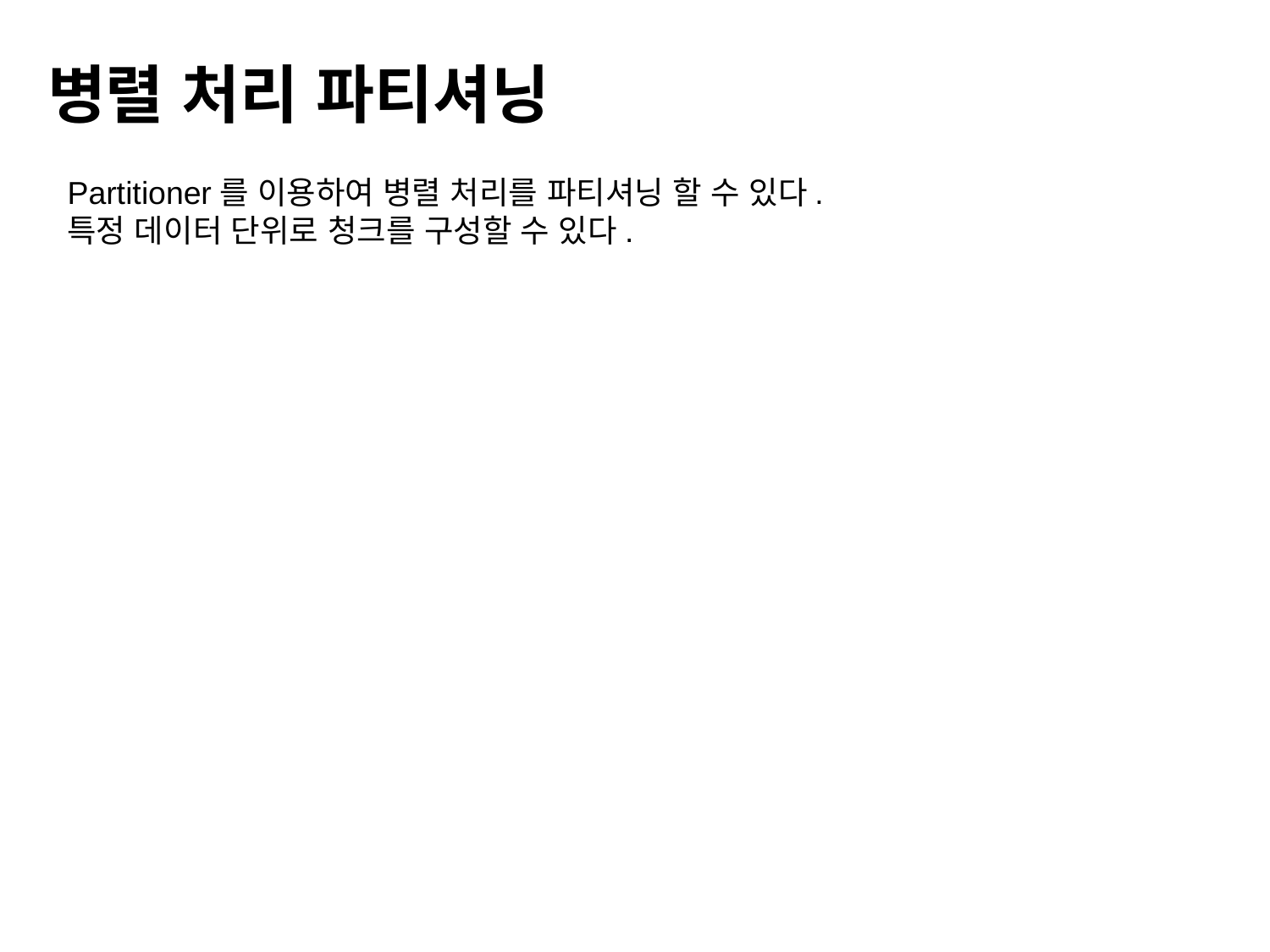

병렬 처리 파티셔닝
Partitioner를 이용하여 병렬 처리를 파티셔닝 할 수 있다.
특정 데이터 단위로 청크를 구성할 수 있다.